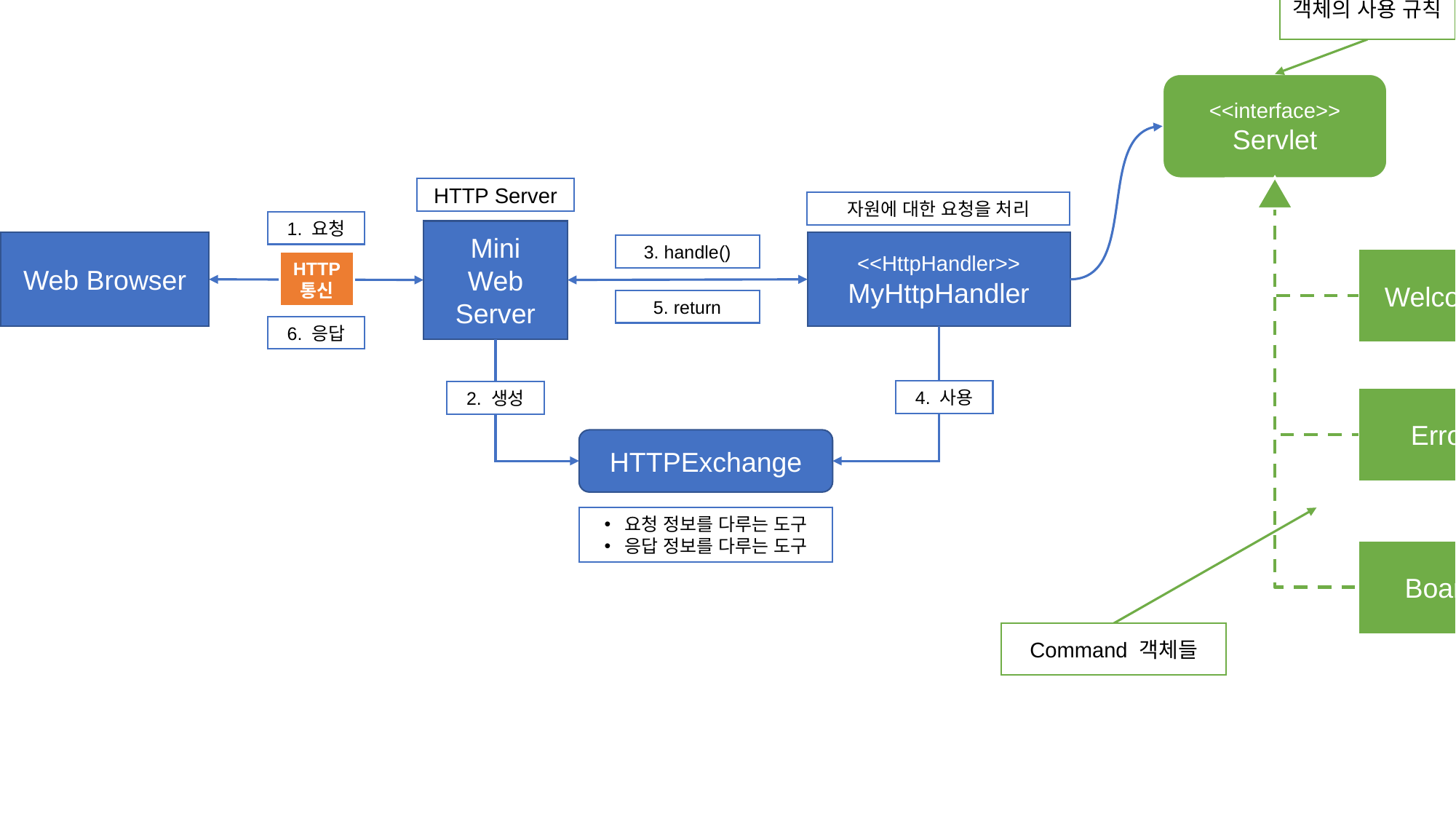

Command 객체의 사용 규칙
<<interface>>
Servlet

HTTP Server
자원에 대한 요청을 처리
1. 요청
Mini
Web
Server
Web Browser
<<HttpHandler>>
MyHttpHandler
3. handle()
WelcomeServlet
HTTP
통신
5. return
6. 응답
4. 사용
2. 생성
ErrorServlet
HTTPExchange
요청 정보를 다루는 도구
응답 정보를 다루는 도구
BoardServlet
Command 객체들